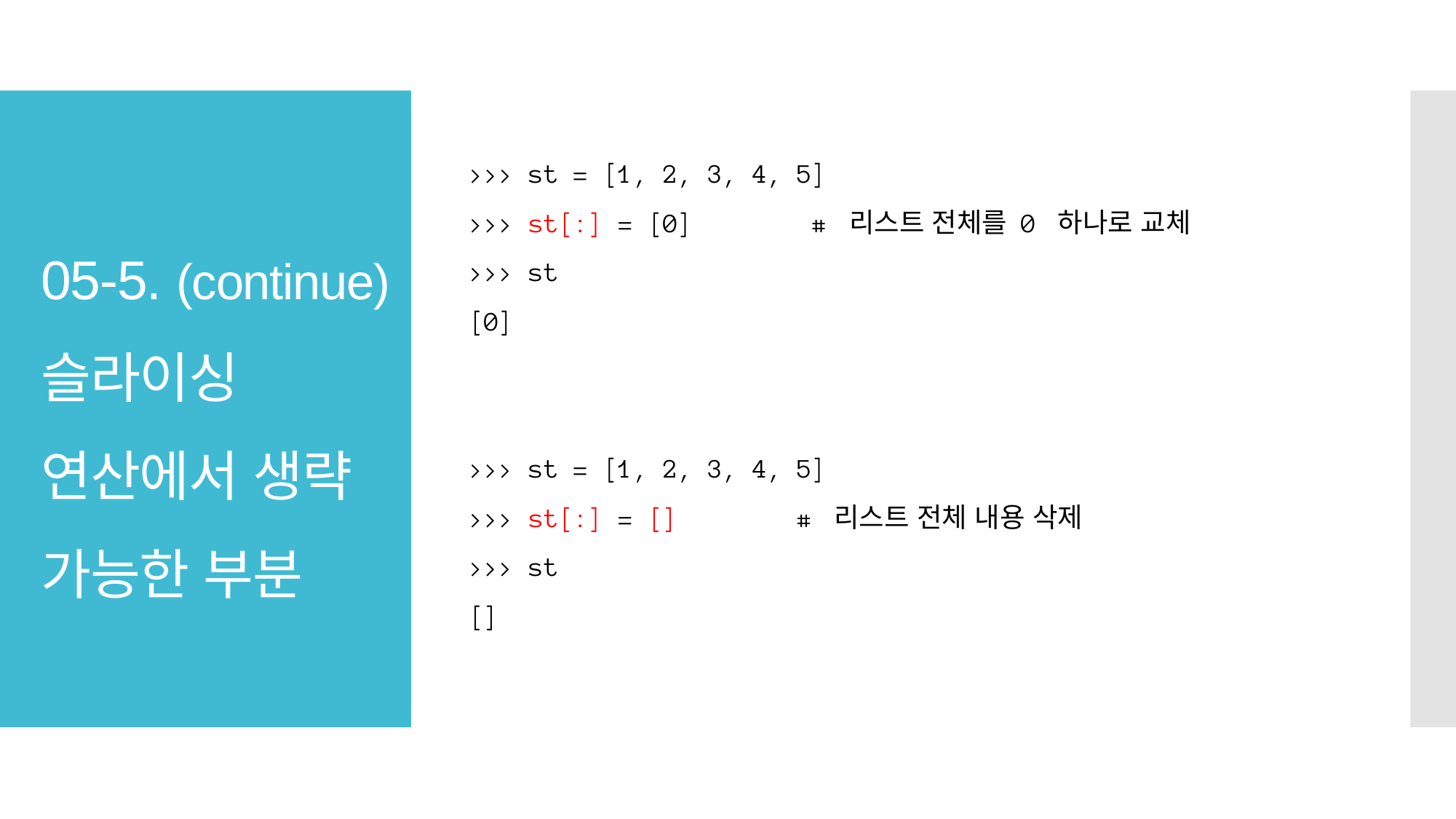

# 05-5. (continue) 슬라이싱 연산에서 생략 가능한 부분
>>> st = [1, 2, 3, 4, 5]
>>> st[:] = [0]        # 리스트 전체를 0 하나로 교체
>>> st
[0]
>>> st = [1, 2, 3, 4, 5]
>>> st[:] = []        # 리스트 전체 내용 삭제
>>> st
[]